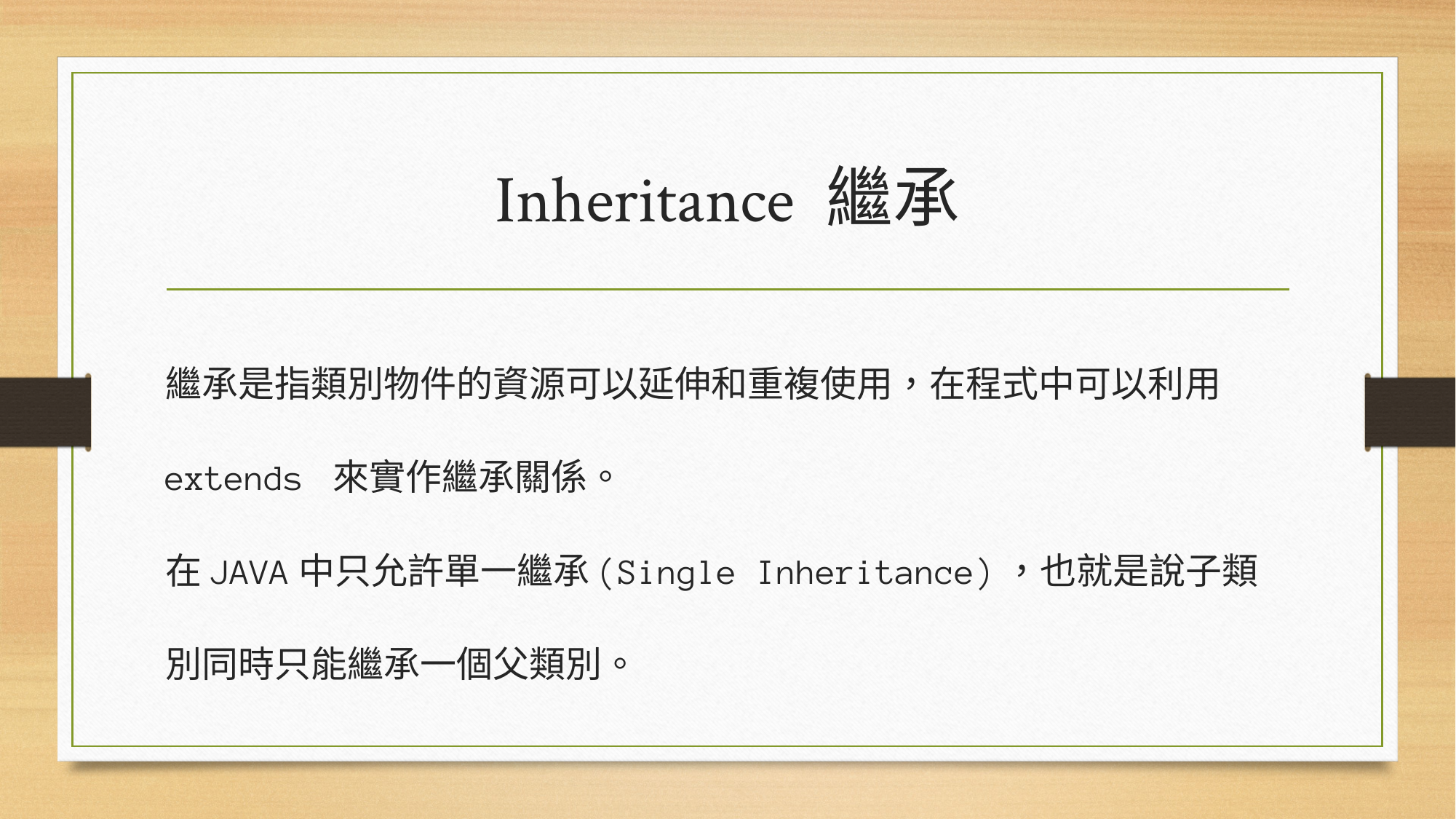

# Inheritance 繼承
繼承是指類別物件的資源可以延伸和重複使用，在程式中可以利用 extends 來實作繼承關係。
在JAVA中只允許單一繼承(Single Inheritance)，也就是說子類別同時只能繼承一個父類別。